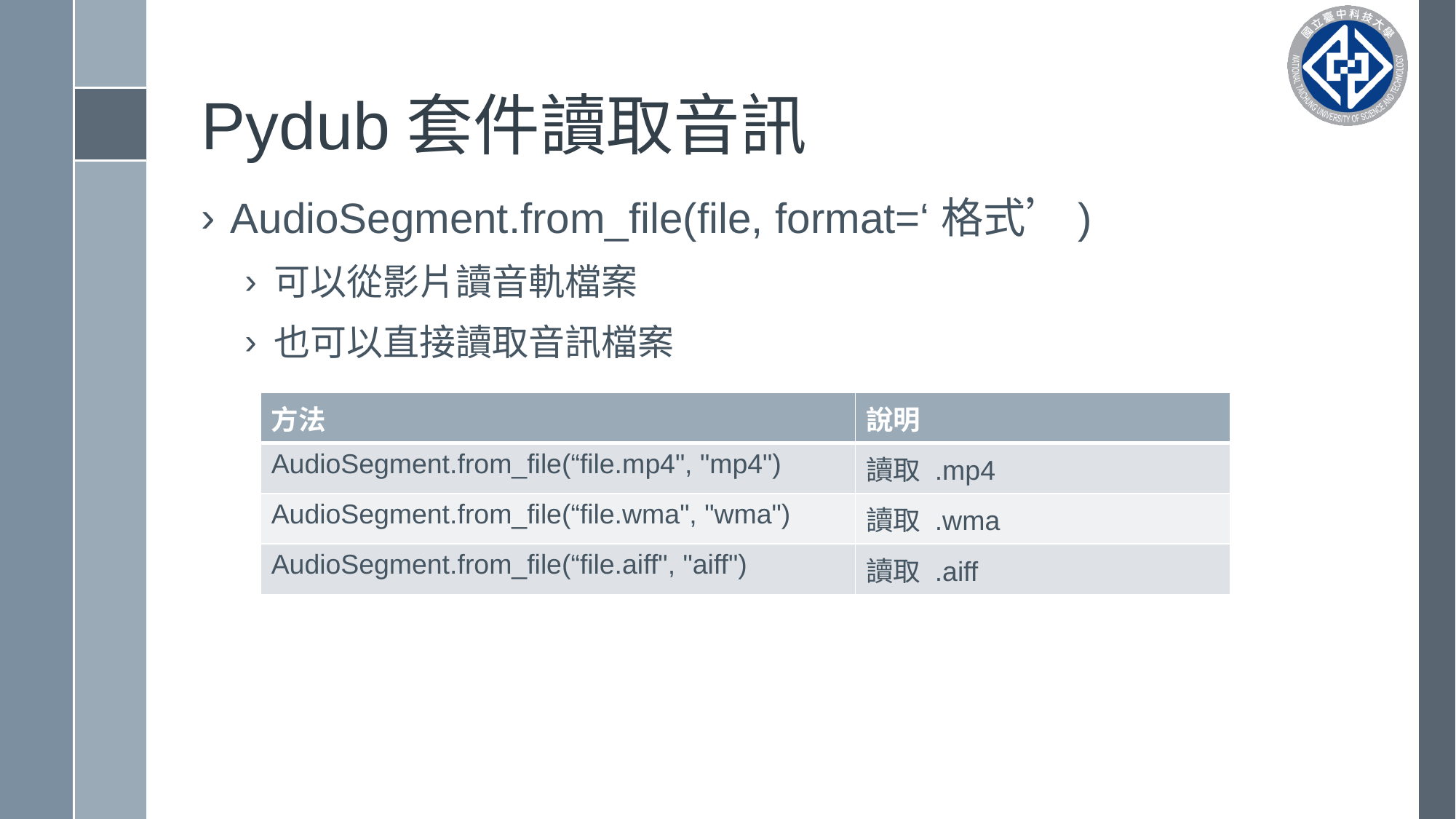

# Pydub套件讀取音訊
AudioSegment.from_file(file, format=‘格式’)
可以從影片讀音軌檔案
也可以直接讀取音訊檔案

| 方法 | 說明 |
| --- | --- |
| AudioSegment.from\_file(“file.mp4", "mp4") | 讀取 .mp4 |
| AudioSegment.from\_file(“file.wma", "wma") | 讀取 .wma |
| AudioSegment.from\_file(“file.aiff", "aiff") | 讀取 .aiff |